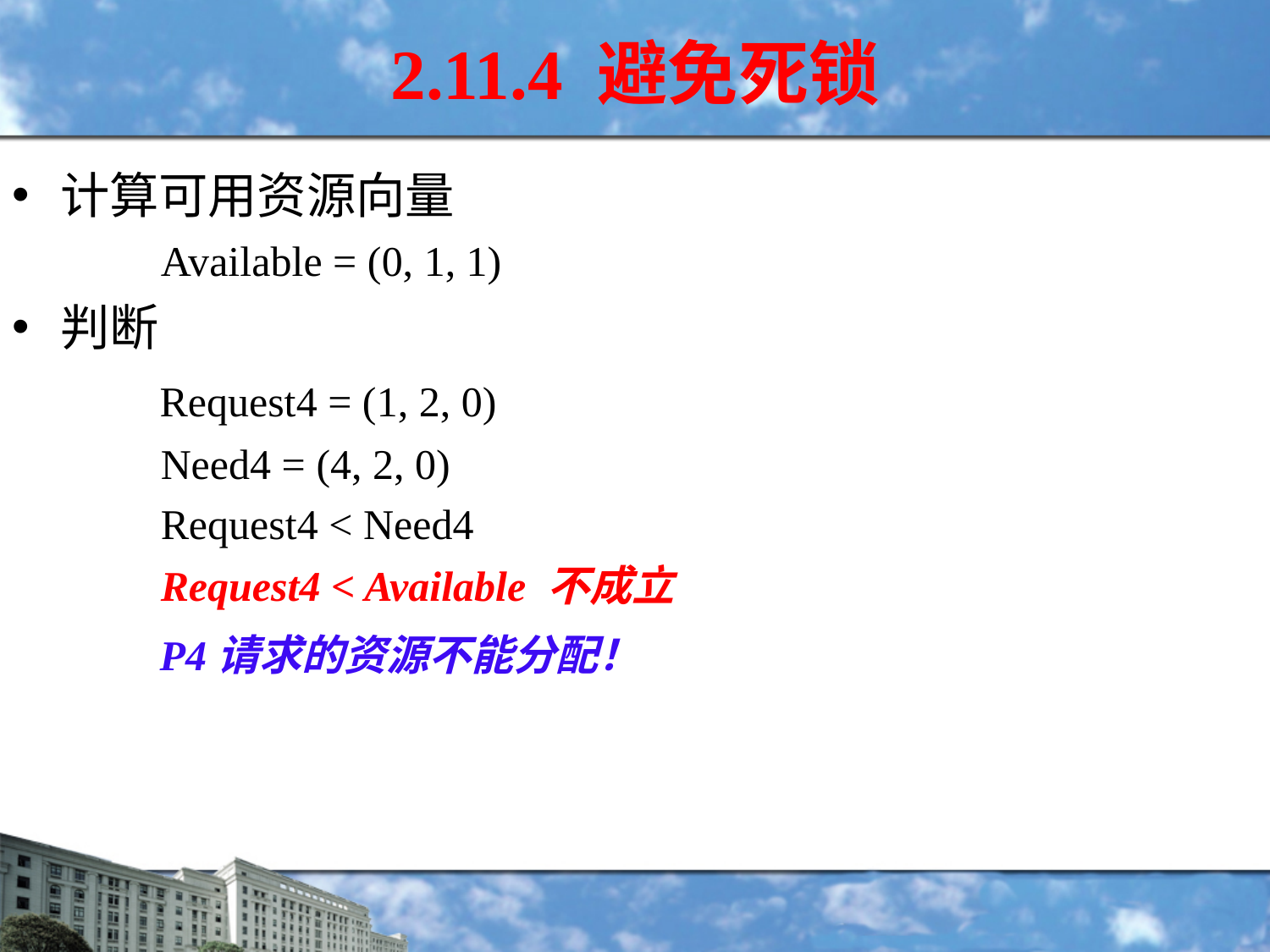

2.11.4 避免死锁
计算可用资源向量
              Available = (0, 1, 1)
判断
            Request4 = (1, 2, 0)
              Need4 = (4, 2, 0)
              Request4 < Need4
              Request4 < Available 不成立
            P4请求的资源不能分配！